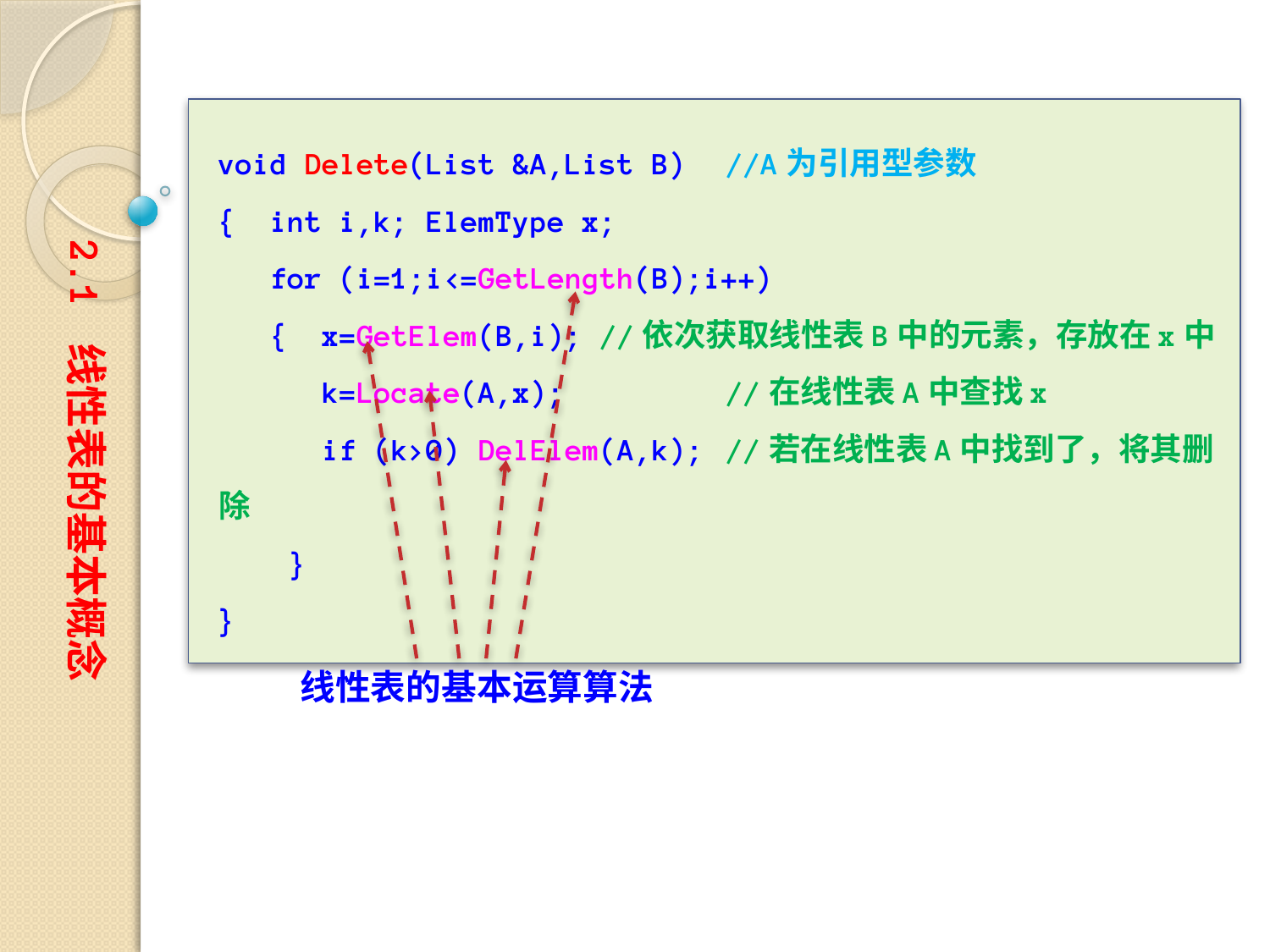

void Delete(List &A,List B)	//A为引用型参数
{  int i,k; ElemType x;
   for (i=1;i<=GetLength(B);i++)
   {  x=GetElem(B,i); //依次获取线性表B中的元素，存放在x中
      k=Locate(A,x);	　　	//在线性表A中查找x
      if (k>0) DelElem(A,k);	//若在线性表A中找到了，将其删除
　　}
}
2.1 线性表的基本概念
线性表的基本运算算法